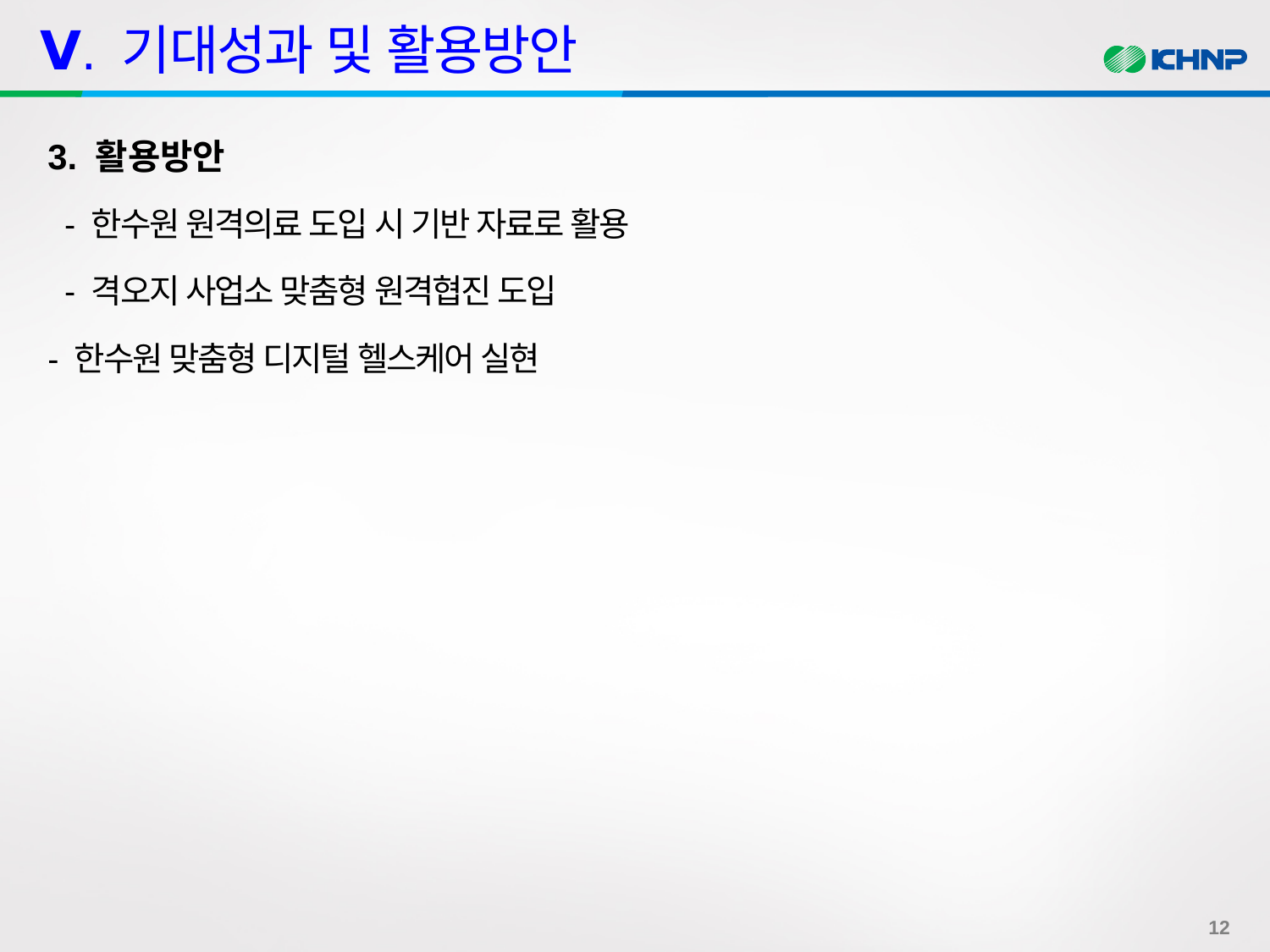

# Ⅴ. 기대성과 및 활용방안
3. 활용방안
  - 한수원 원격의료 도입 시 기반 자료로 활용
  - 격오지 사업소 맞춤형 원격협진 도입
- 한수원 맞춤형 디지털 헬스케어 실현